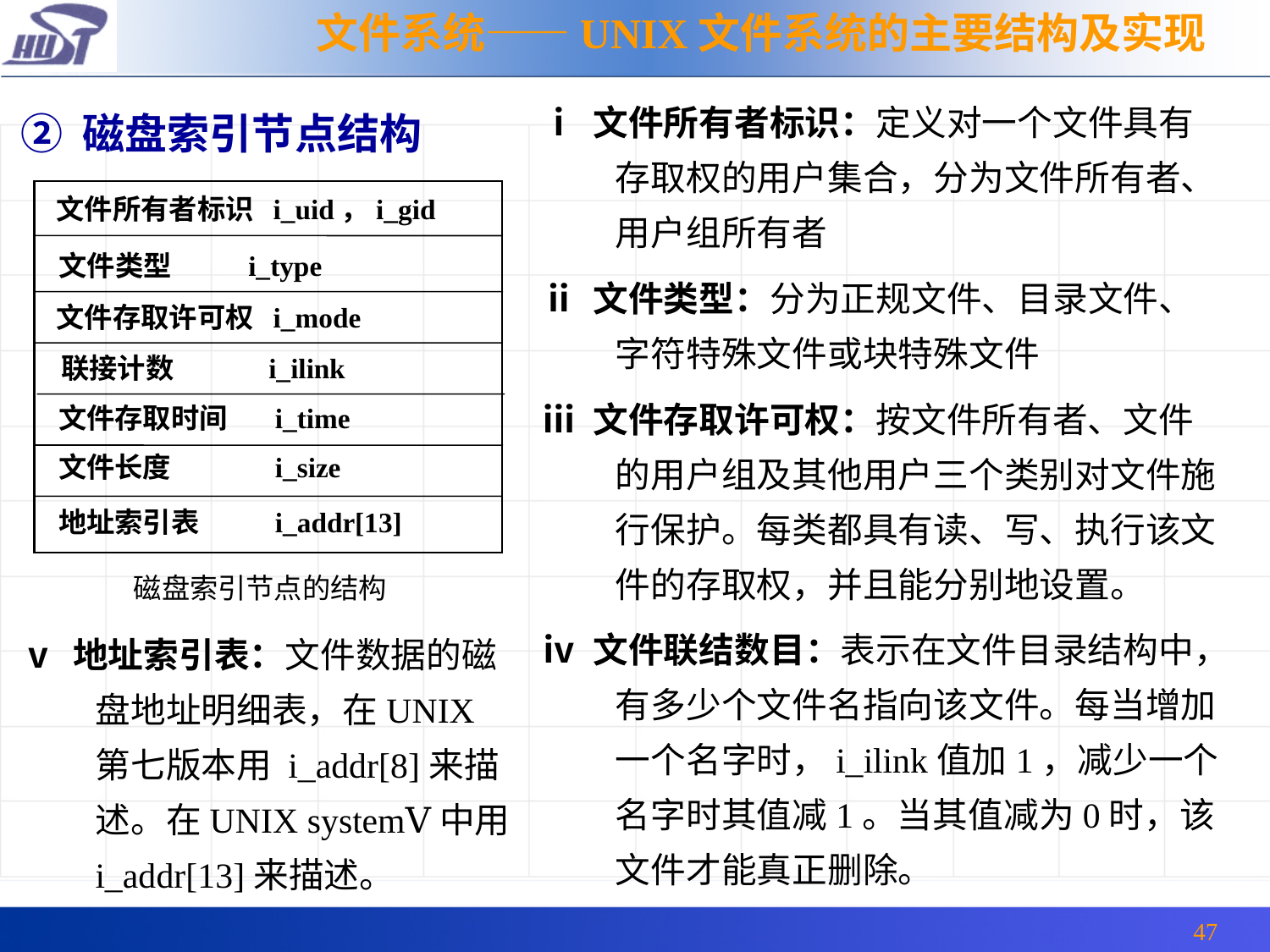

文件系统——UNIX文件系统的主要结构及实现
ⅰ 文件所有者标识：定义对一个文件具有存取权的用户集合，分为文件所有者、用户组所有者
ⅱ 文件类型：分为正规文件、目录文件、字符特殊文件或块特殊文件
ⅲ 文件存取许可权：按文件所有者、文件的用户组及其他用户三个类别对文件施行保护。每类都具有读、写、执行该文件的存取权，并且能分别地设置。
ⅳ 文件联结数目：表示在文件目录结构中，有多少个文件名指向该文件。每当增加一个名字时，i_ilink值加1，减少一个名字时其值减1。当其值减为0时，该文件才能真正删除。
② 磁盘索引节点结构

文件所有者标识  i_uid，i_gid

文件类型           i_type

文件存取许可权  i_mode

联接计数　　     i_ilink

文件存取时间　  i_time
文件长度　　　  i_size

地址索引表　　  i_addr[13]
磁盘索引节点的结构
ⅴ 地址索引表：文件数据的磁盘地址明细表，在UNIX 第七版本用 i_addr[8]来描述。在UNIX systemⅤ中用i_addr[13]来描述。
47